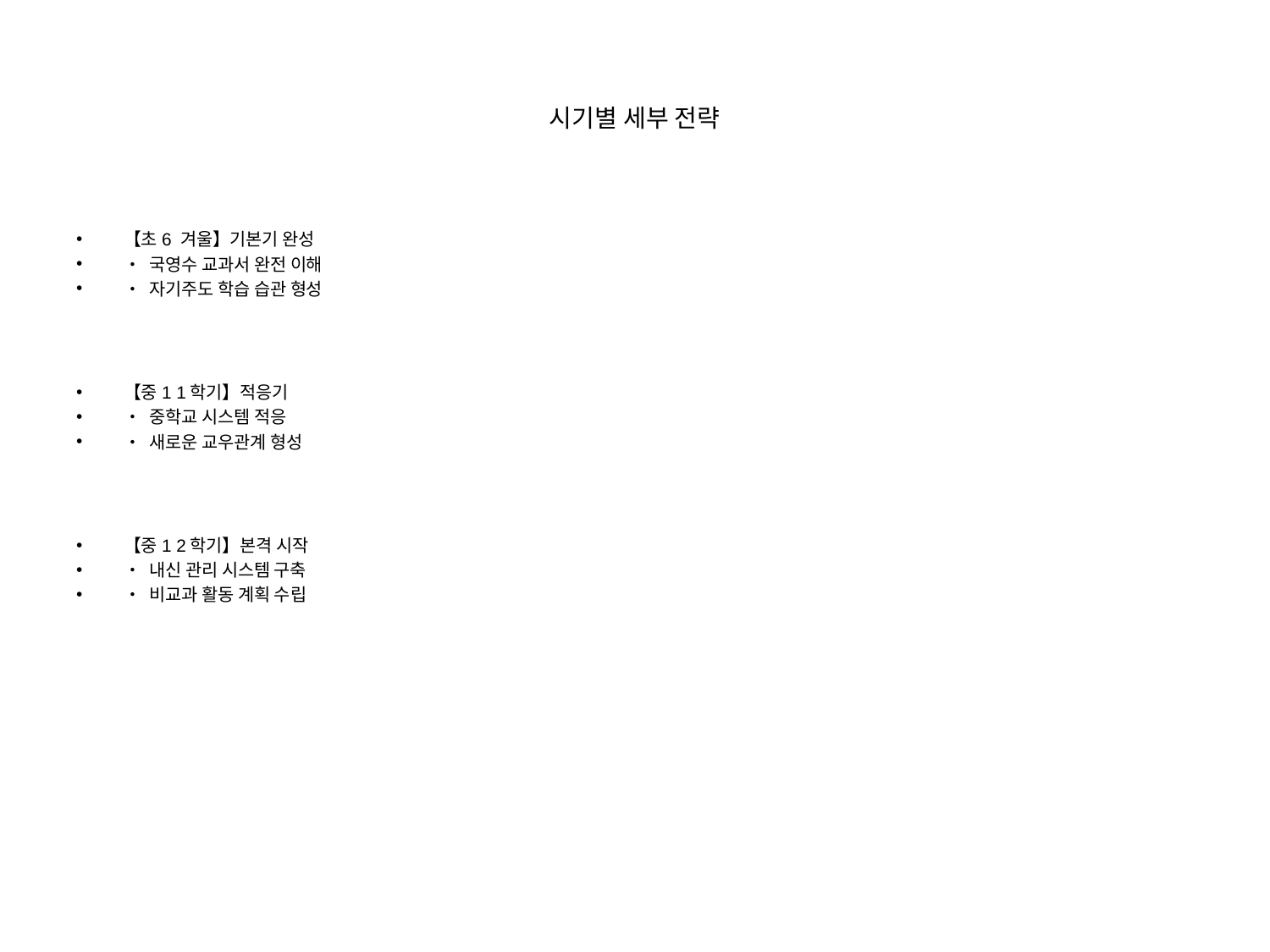

# 시기별 세부 전략
【초6 겨울】기본기 완성
• 국영수 교과서 완전 이해
• 자기주도 학습 습관 형성

【중1 1학기】적응기
• 중학교 시스템 적응
• 새로운 교우관계 형성

【중1 2학기】본격 시작
• 내신 관리 시스템 구축
• 비교과 활동 계획 수립